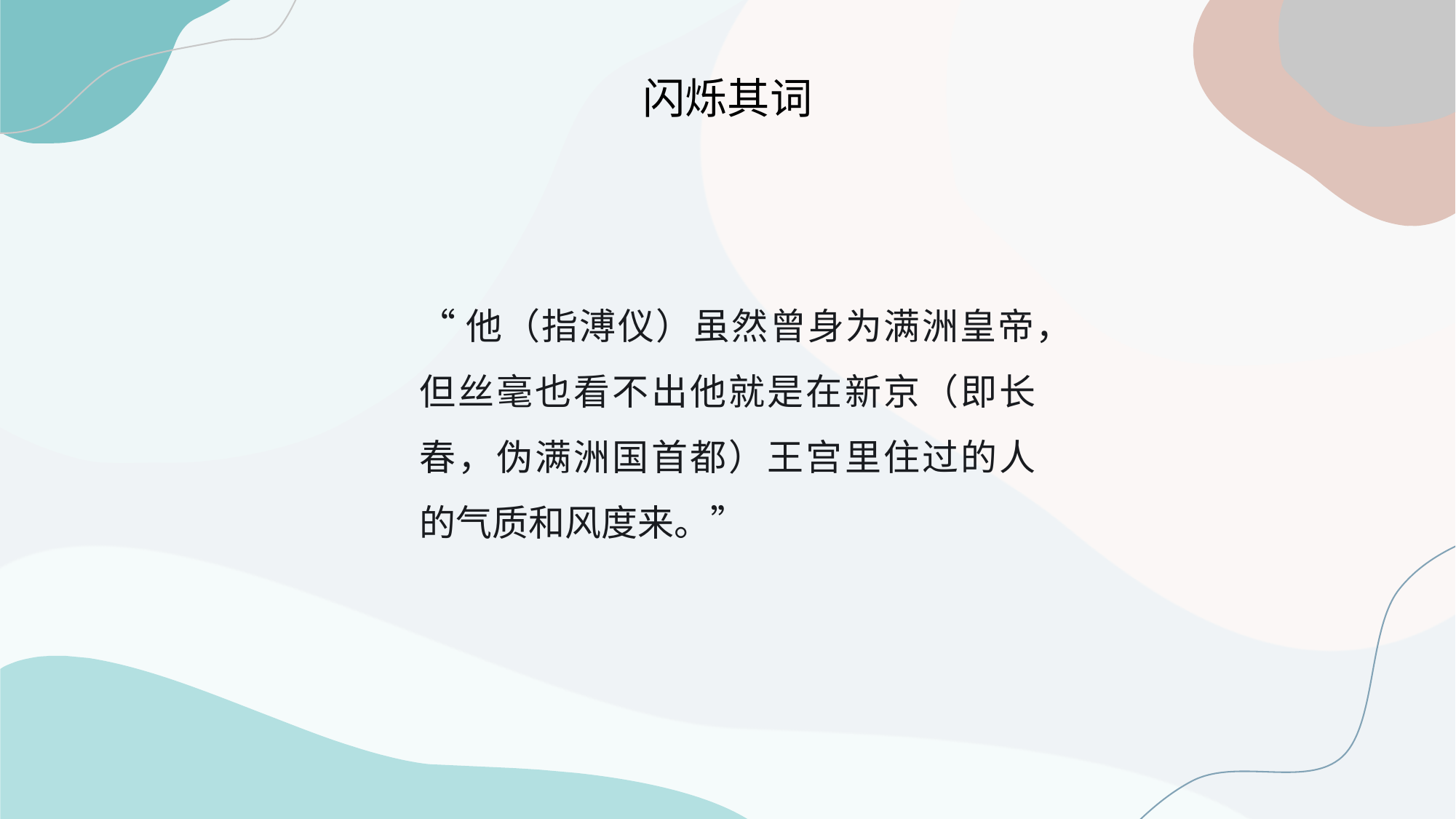

闪烁其词
“他（指溥仪）虽然曾身为满洲皇帝，但丝毫也看不出他就是在新京（即长春，伪满洲国首都）王宫里住过的人的气质和风度来。”